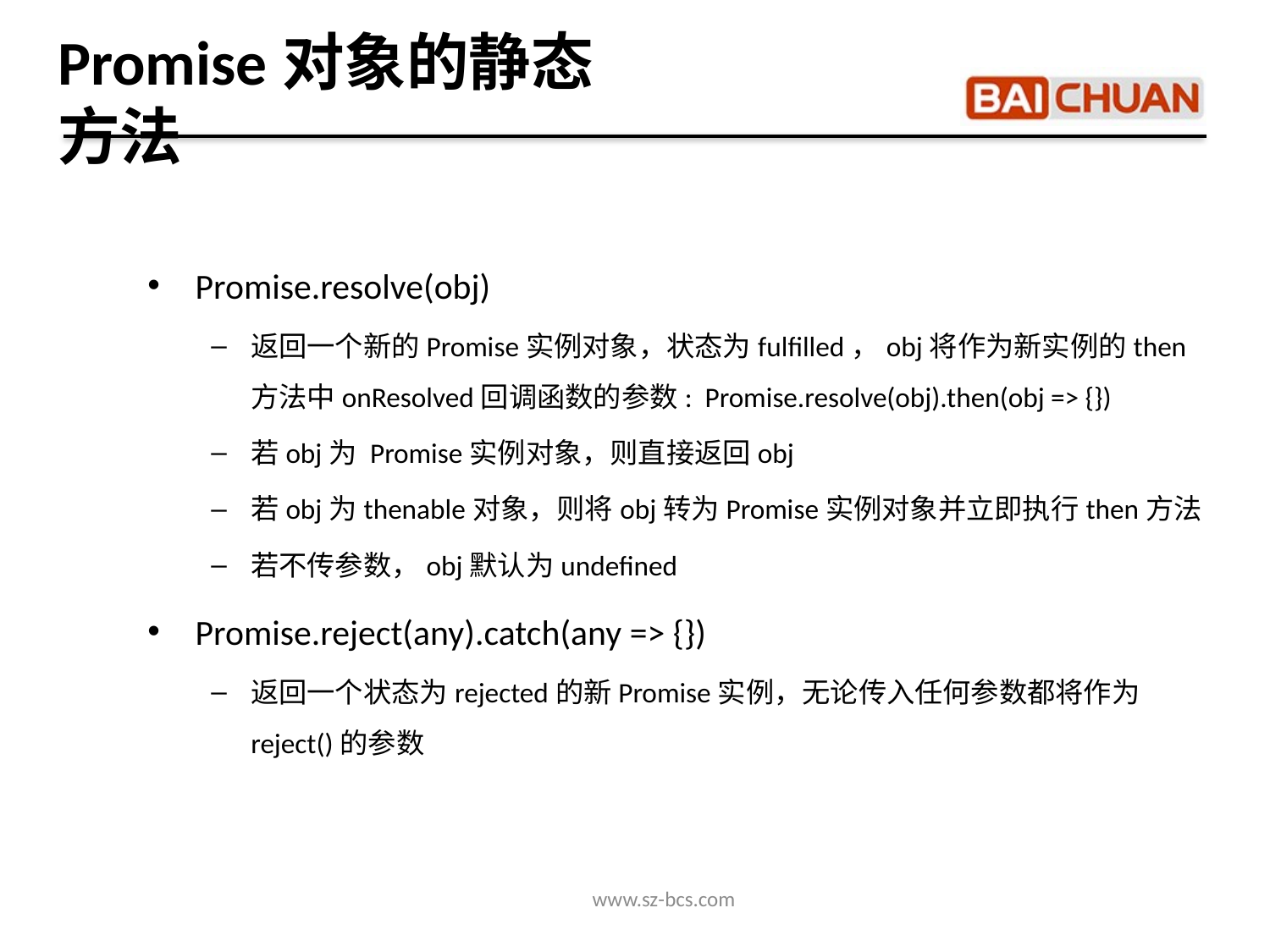

Promise对象的静态方法
Promise.resolve(obj)
返回一个新的Promise实例对象，状态为fulfilled，obj将作为新实例的then方法中onResolved回调函数的参数:  Promise.resolve(obj).then(obj => {})
若obj为 Promise实例对象，则直接返回obj
若obj为thenable对象，则将obj转为Promise实例对象并立即执行then方法
若不传参数，obj默认为undefined
Promise.reject(any).catch(any => {})
返回一个状态为rejected的新Promise实例，无论传入任何参数都将作为reject()的参数
www.sz-bcs.com